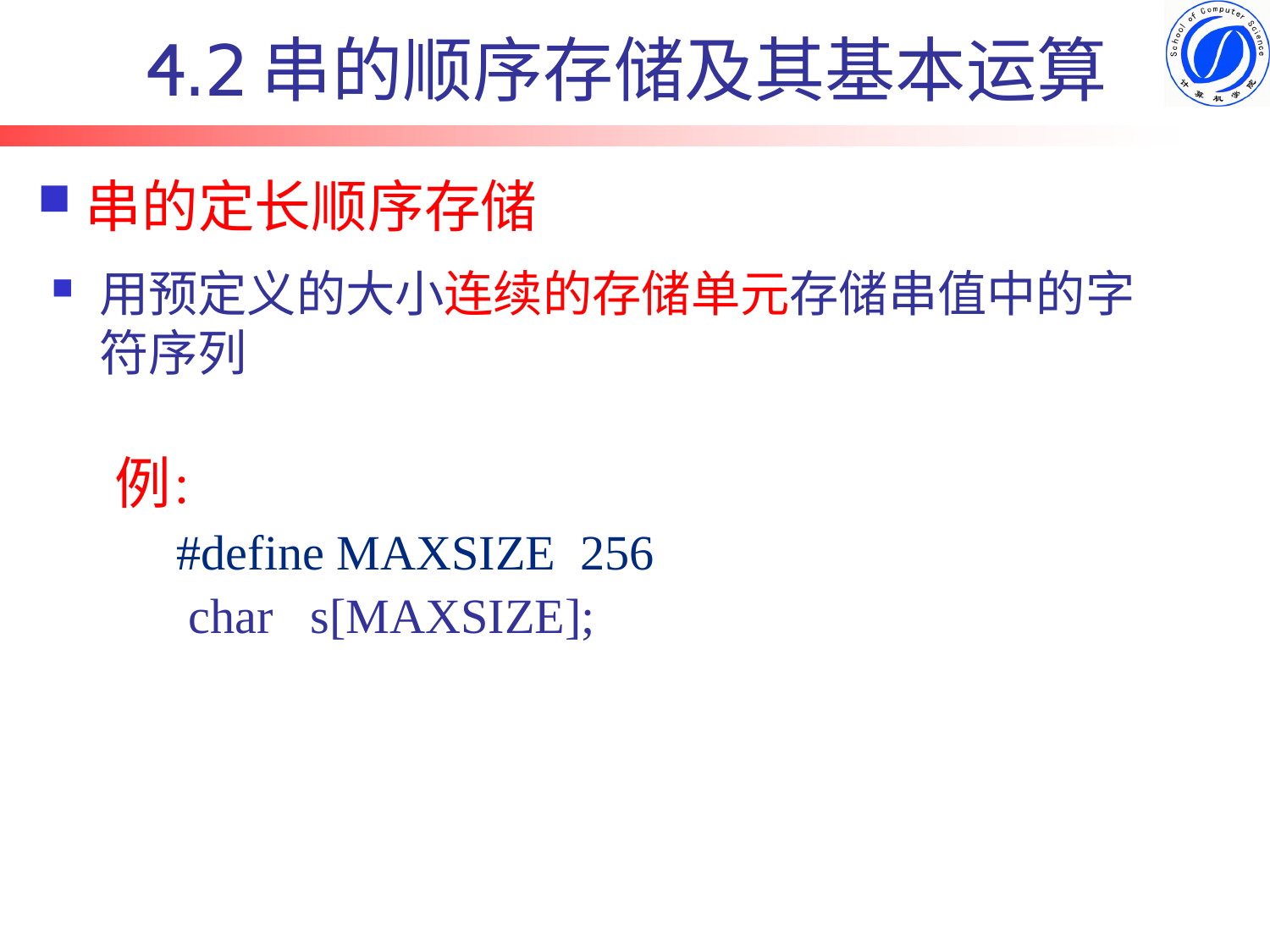

# 4.2串的顺序存储及其基本运算
串的定长顺序存储
用预定义的大小连续的存储单元存储串值中的字符序列
例：
     #define MAXSIZE  256
      char   s[MAXSIZE];